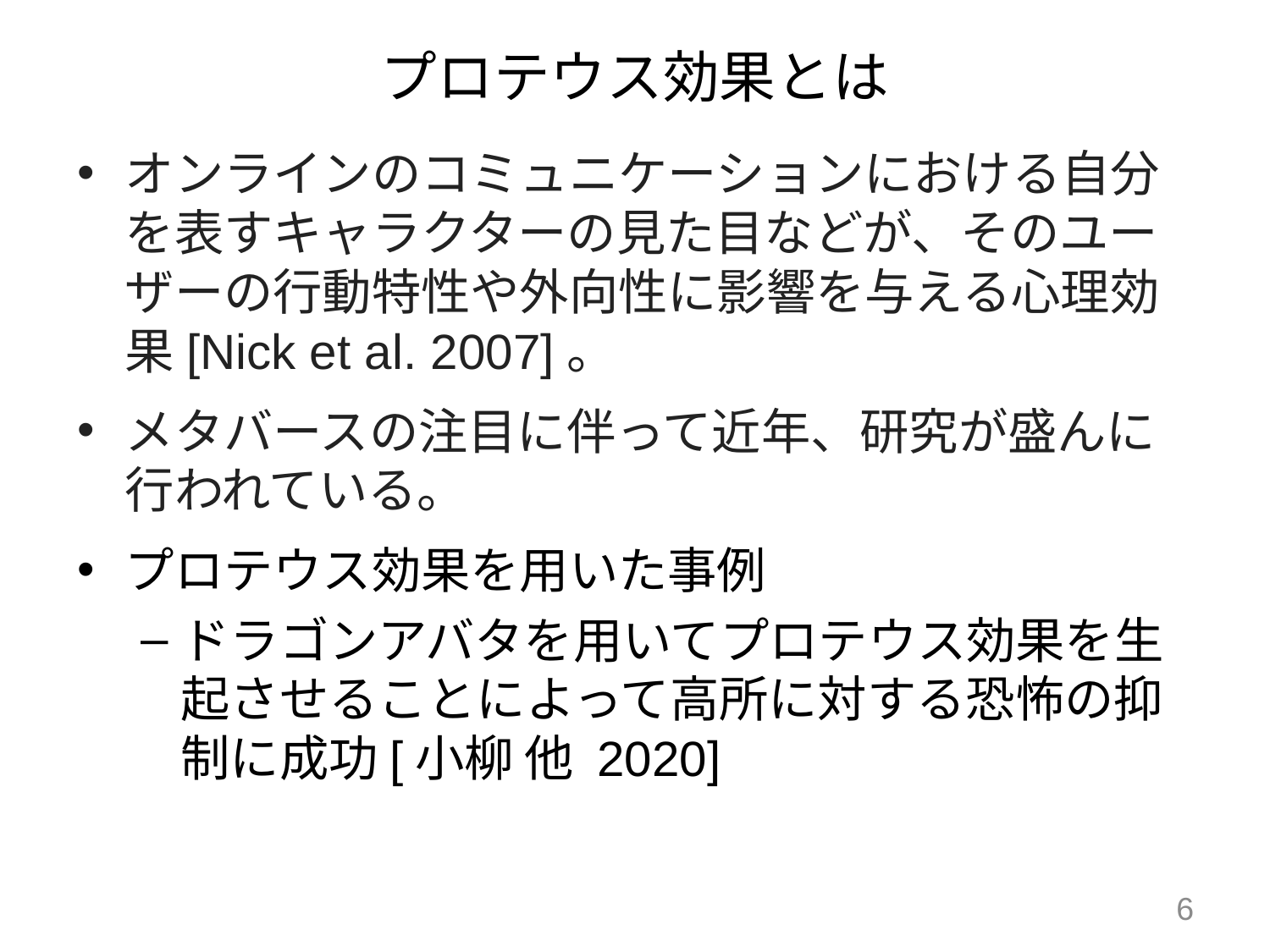

# プロテウス効果とは
オンラインのコミュニケーションにおける自分を表すキャラクターの見た目などが、そのユーザーの行動特性や外向性に影響を与える心理効果[Nick et al. 2007]。
メタバースの注目に伴って近年、研究が盛んに行われている。
プロテウス効果を用いた事例
ドラゴンアバタを用いてプロテウス効果を生起させることによって高所に対する恐怖の抑制に成功[小柳 他 2020]

6